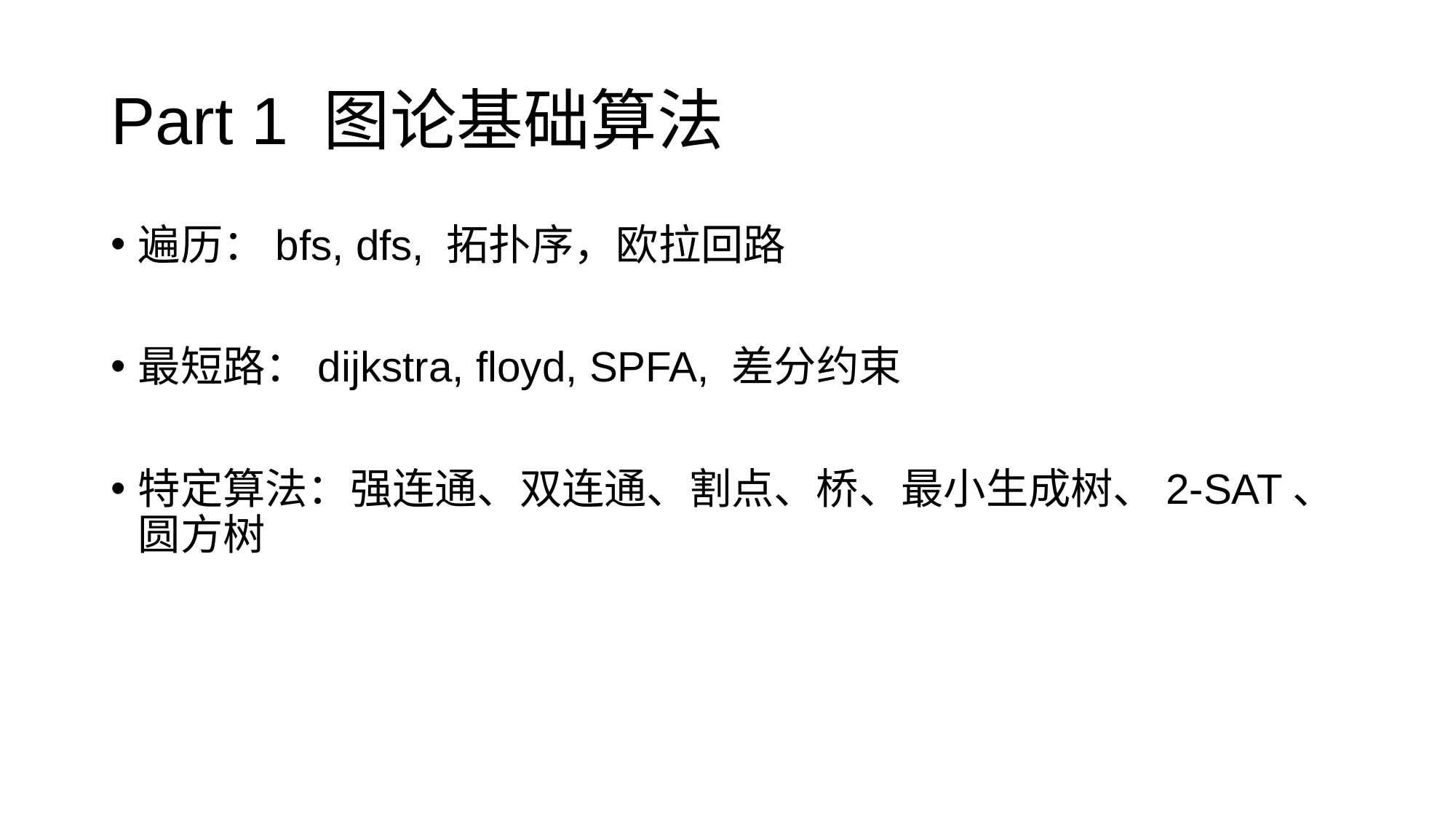

# Part 1 图论基础算法
遍历：bfs, dfs, 拓扑序，欧拉回路

最短路：dijkstra, floyd, SPFA, 差分约束

特定算法：强连通、双连通、割点、桥、最小生成树、2-SAT、圆方树